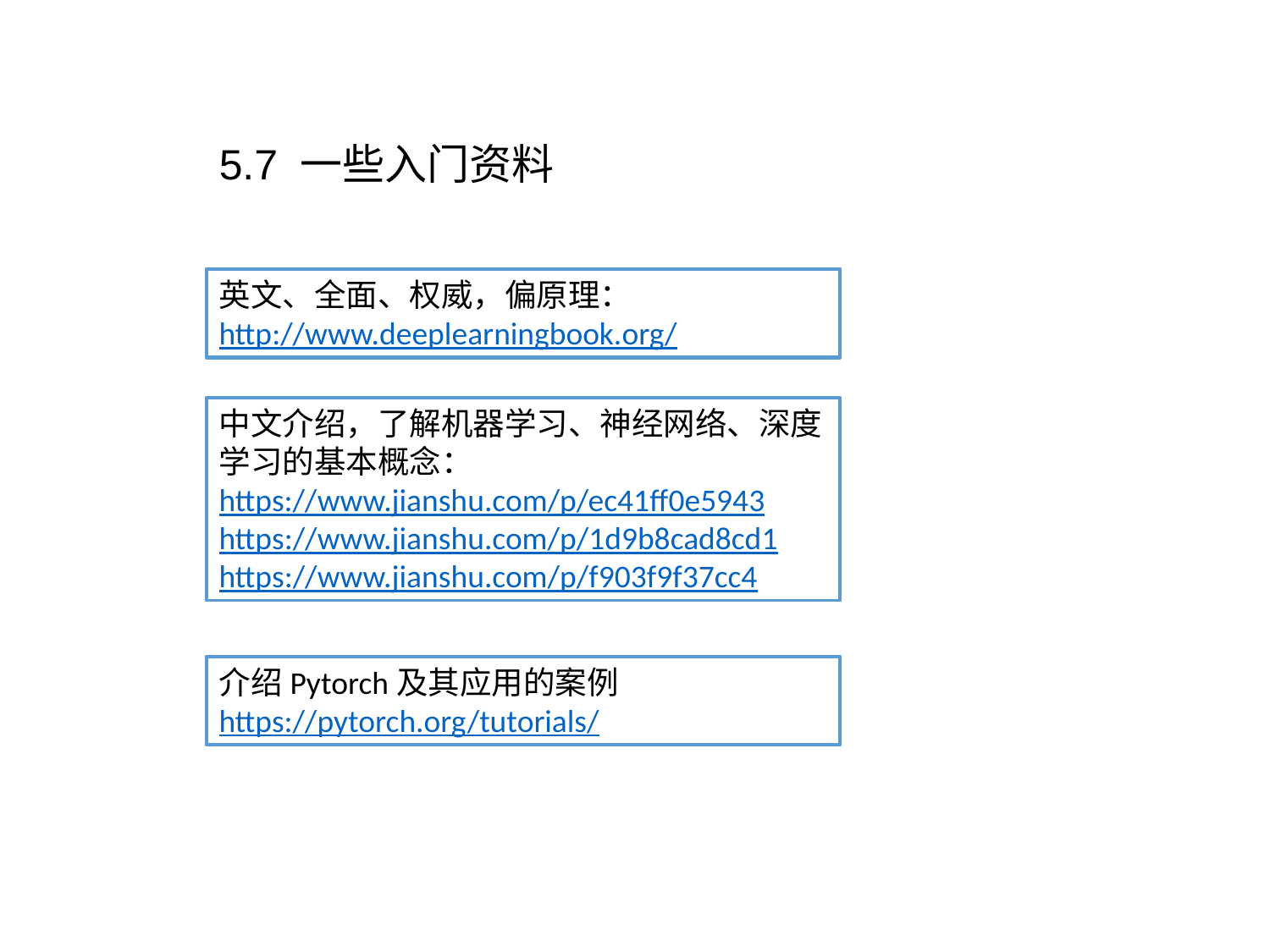

# 5.7 一些入门资料
英文、全面、权威，偏原理：
http://www.deeplearningbook.org/
中文介绍，了解机器学习、神经网络、深度学习的基本概念：
https://www.jianshu.com/p/ec41ff0e5943
https://www.jianshu.com/p/1d9b8cad8cd1
https://www.jianshu.com/p/f903f9f37cc4
介绍Pytorch及其应用的案例
https://pytorch.org/tutorials/